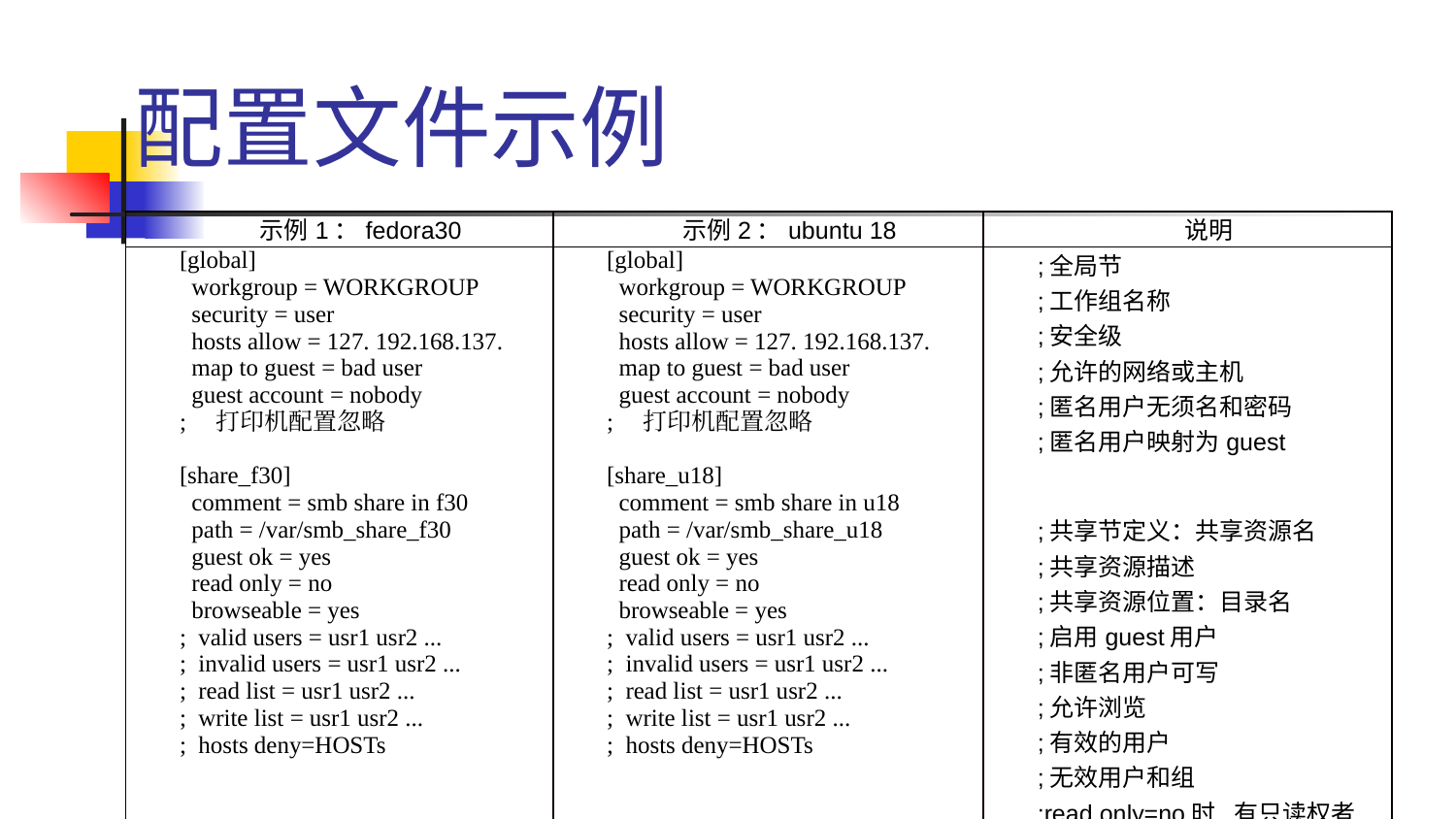

# 配置文件示例
| 示例1：fedora30 | 示例2：ubuntu 18 | 说明 |
| --- | --- | --- |
| [global] workgroup = WORKGROUP security = user hosts allow = 127. 192.168.137. map to guest = bad user guest account = nobody ; 打印机配置忽略 [share\_f30] comment = smb share in f30 path = /var/smb\_share\_f30 guest ok = yes read only = no browseable = yes ; valid users = usr1 usr2 ... ; invalid users = usr1 usr2 ... ; read list = usr1 usr2 ... ; write list = usr1 usr2 ... ; hosts deny=HOSTs | [global] workgroup = WORKGROUP security = user hosts allow = 127. 192.168.137. map to guest = bad user guest account = nobody ; 打印机配置忽略 [share\_u18] comment = smb share in u18 path = /var/smb\_share\_u18 guest ok = yes read only = no browseable = yes ; valid users = usr1 usr2 ... ; invalid users = usr1 usr2 ... ; read list = usr1 usr2 ... ; write list = usr1 usr2 ... ; hosts deny=HOSTs | ;全局节 ;工作组名称 ;安全级 ;允许的网络或主机 ;匿名用户无须名和密码 ;匿名用户映射为guest ;共享节定义：共享资源名 ;共享资源描述 ;共享资源位置：目录名 ;启用guest用户 ;非匿名用户可写 ;允许浏览 ;有效的用户 ;无效用户和组 ;read only=no时,有只读权者 ;read only=yes时,有写权限者 ;将被拒绝的主机 |